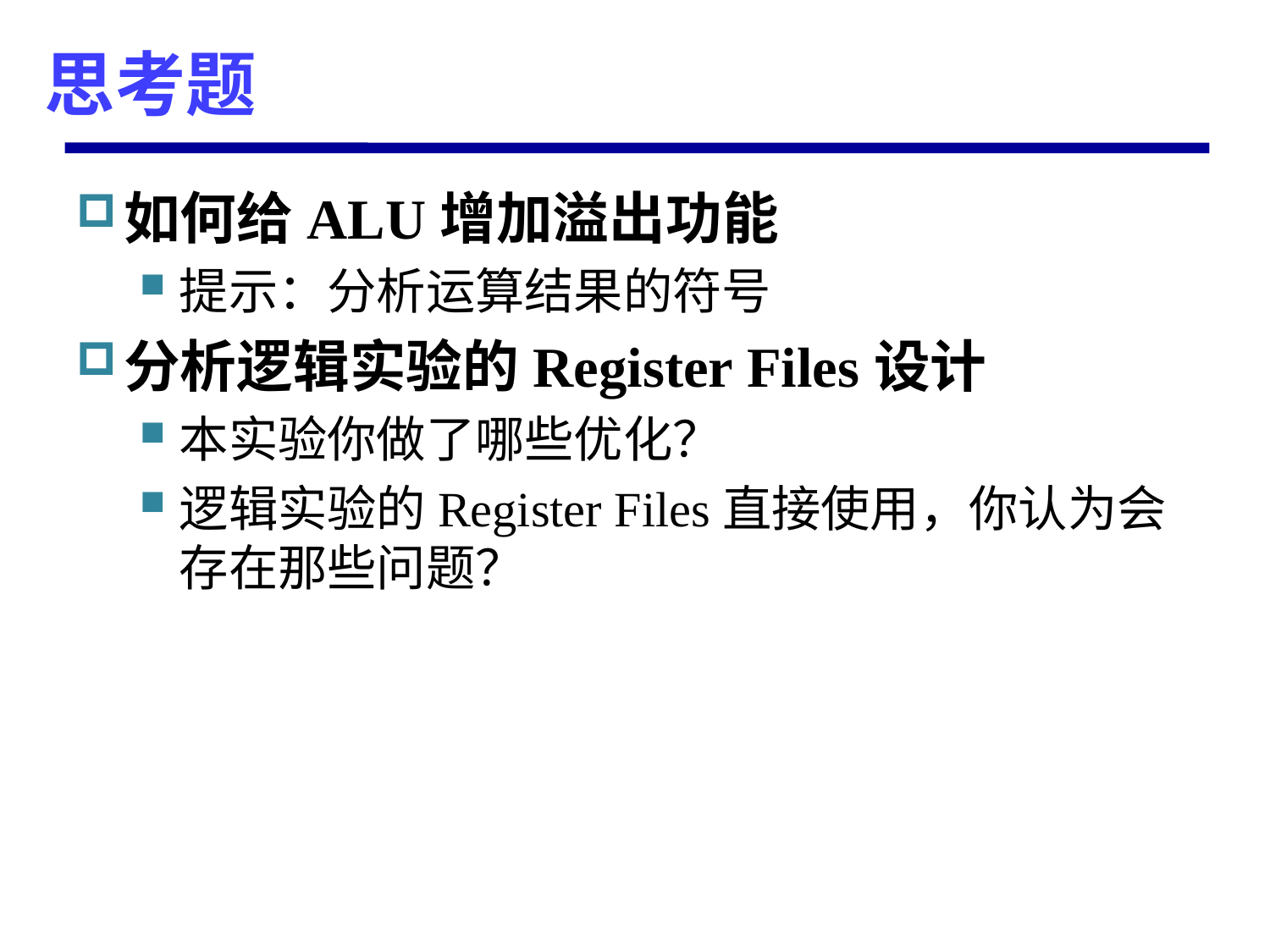

# 思考题
如何给ALU增加溢出功能
提示：分析运算结果的符号
分析逻辑实验的Register Files设计
本实验你做了哪些优化？
逻辑实验的Register Files直接使用，你认为会存在那些问题？